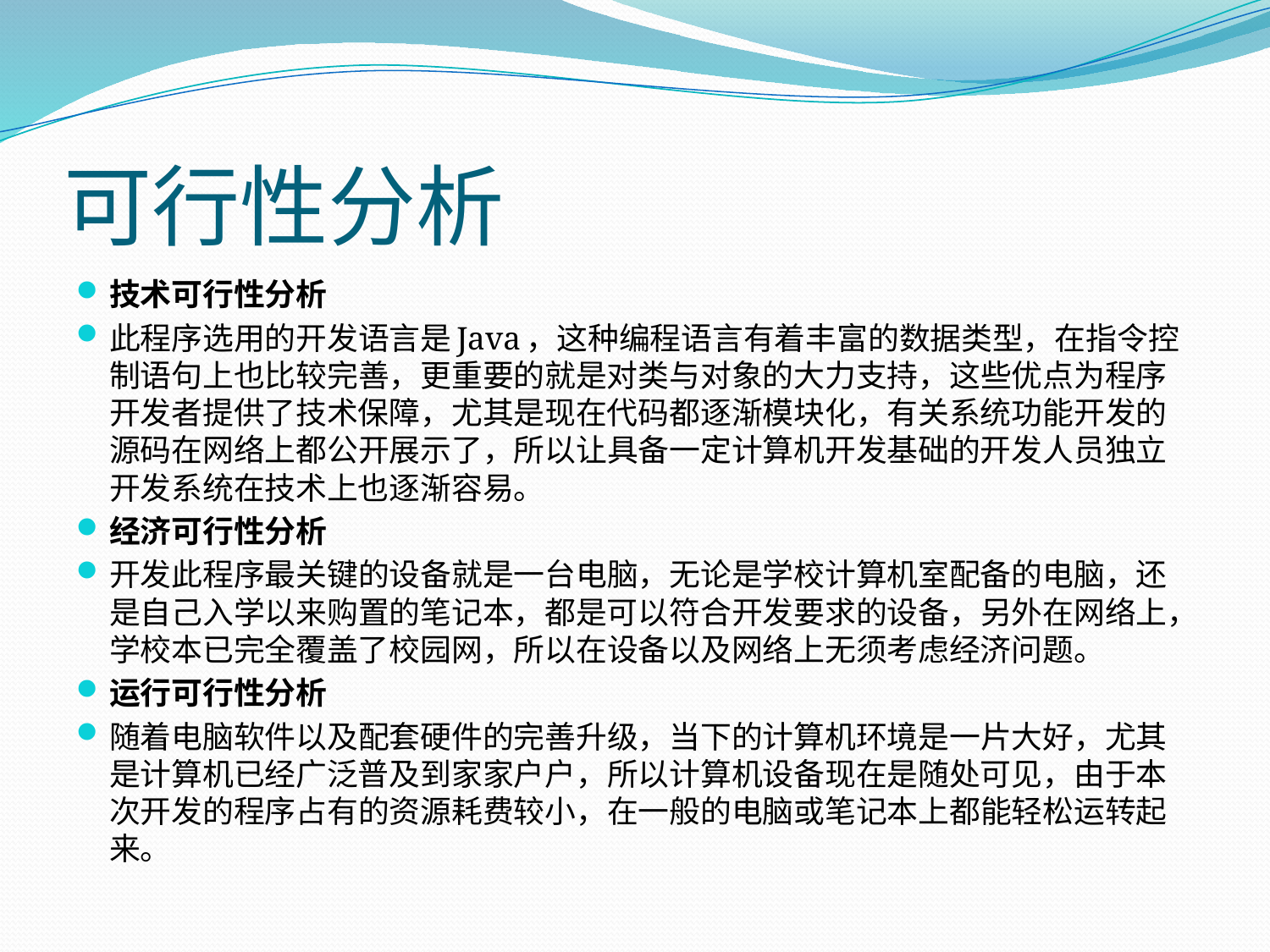

# 可行性分析
技术可行性分析
此程序选用的开发语言是Java，这种编程语言有着丰富的数据类型，在指令控制语句上也比较完善，更重要的就是对类与对象的大力支持，这些优点为程序开发者提供了技术保障，尤其是现在代码都逐渐模块化，有关系统功能开发的源码在网络上都公开展示了，所以让具备一定计算机开发基础的开发人员独立开发系统在技术上也逐渐容易。
经济可行性分析
开发此程序最关键的设备就是一台电脑，无论是学校计算机室配备的电脑，还是自己入学以来购置的笔记本，都是可以符合开发要求的设备，另外在网络上，学校本已完全覆盖了校园网，所以在设备以及网络上无须考虑经济问题。
运行可行性分析
随着电脑软件以及配套硬件的完善升级，当下的计算机环境是一片大好，尤其是计算机已经广泛普及到家家户户，所以计算机设备现在是随处可见，由于本次开发的程序占有的资源耗费较小，在一般的电脑或笔记本上都能轻松运转起来。